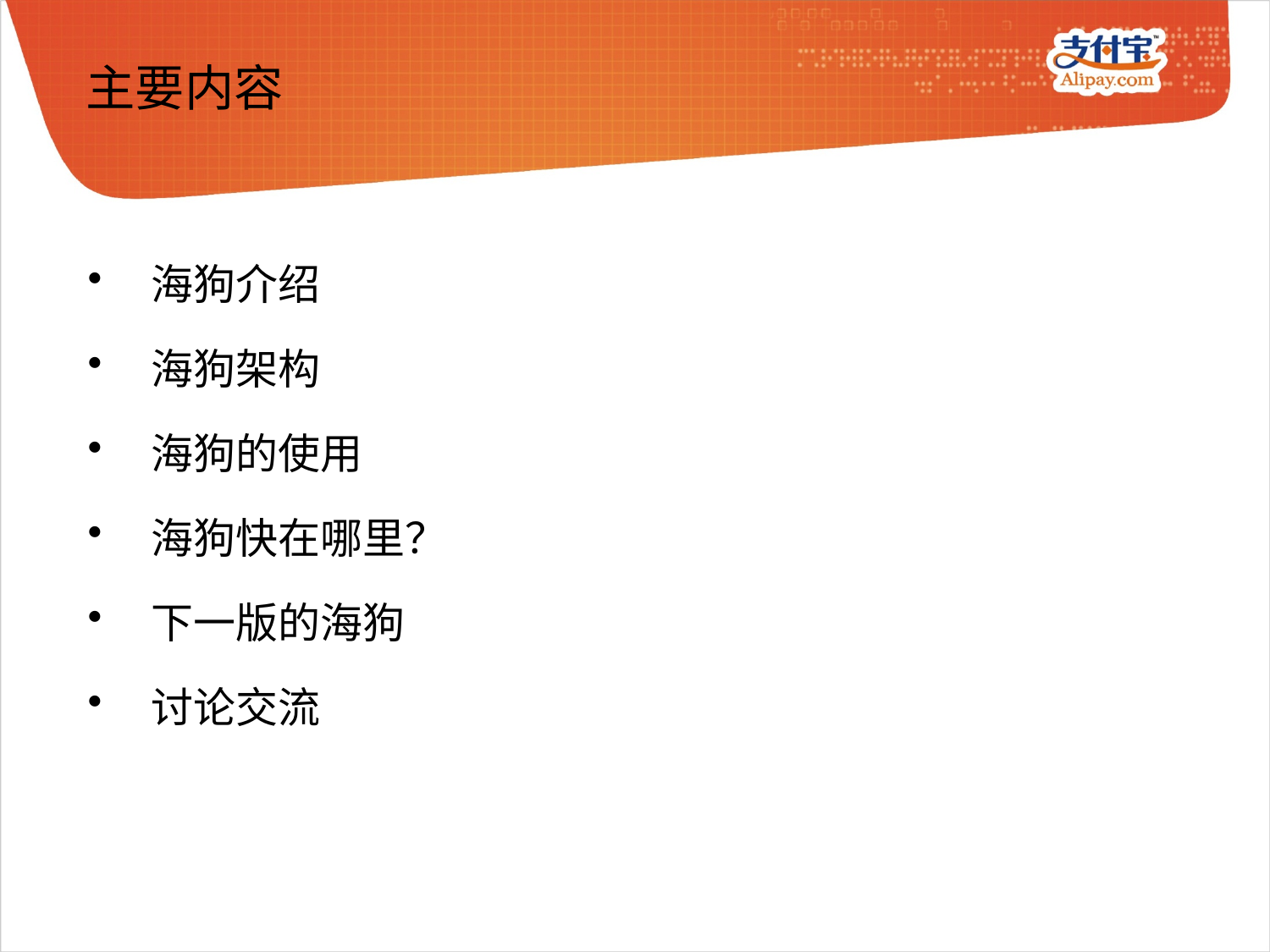

# 主要内容
海狗介绍
海狗架构
海狗的使用
海狗快在哪里？
下一版的海狗
讨论交流